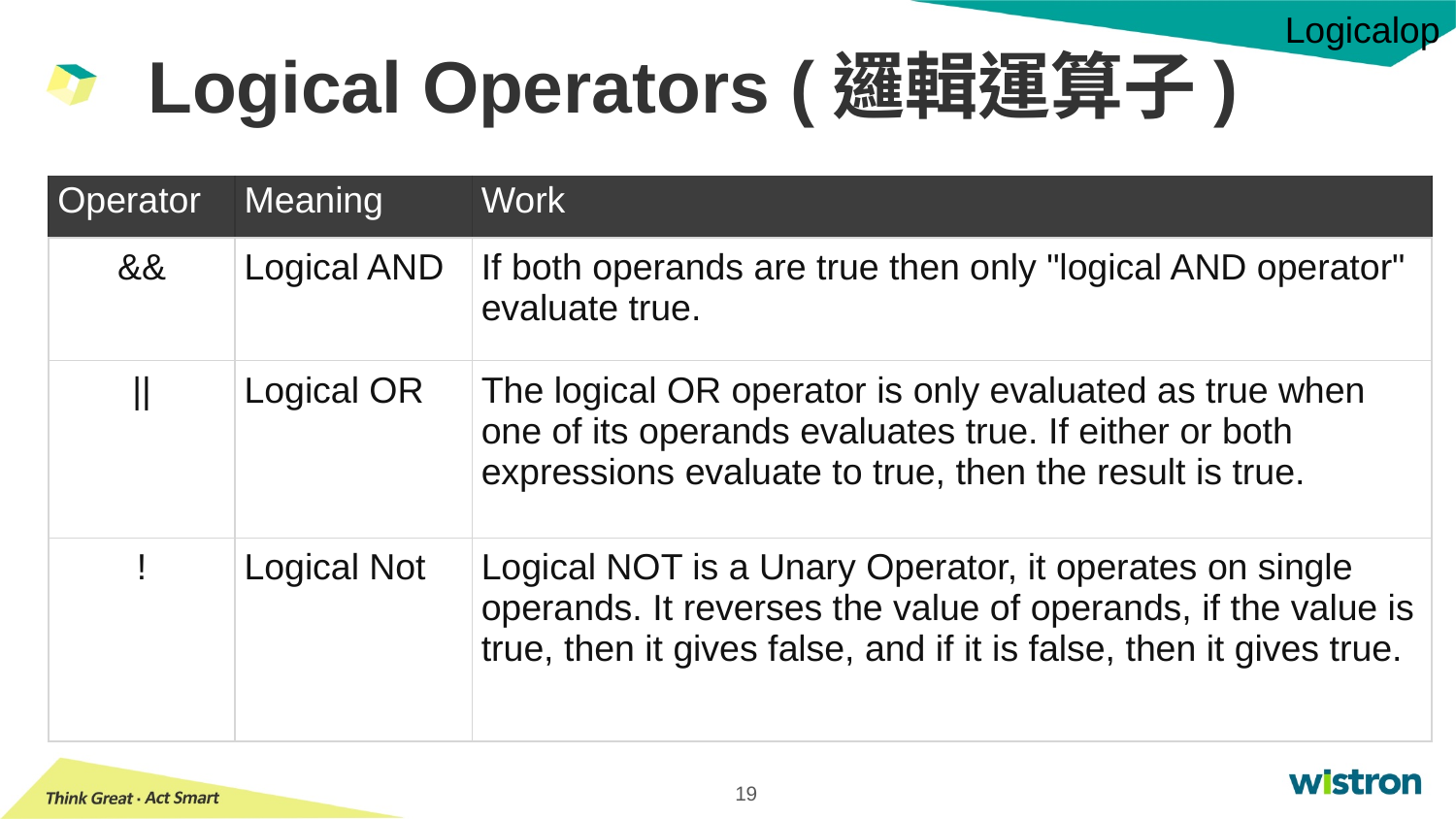

Logicalop
# Logical Operators (邏輯運算子)
| Operator | Meaning | Work |
| --- | --- | --- |
| && | Logical AND | If both operands are true then only "logical AND operator" evaluate true. |
| || | Logical OR | The logical OR operator is only evaluated as true when one of its operands evaluates true. If either or both expressions evaluate to true, then the result is true. |
| ! | Logical Not | Logical NOT is a Unary Operator, it operates on single operands. It reverses the value of operands, if the value is true, then it gives false, and if it is false, then it gives true. |
19